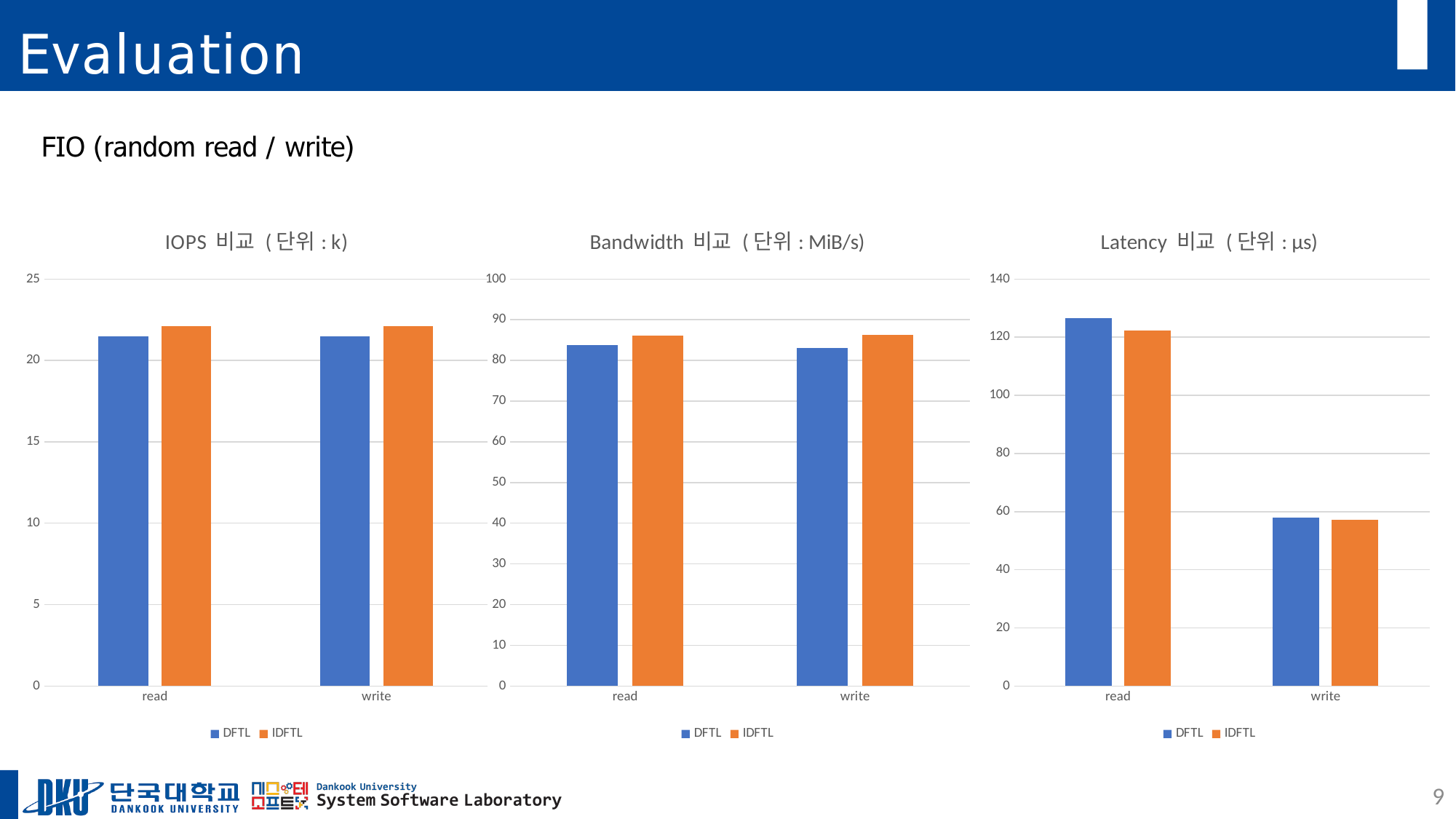

# Evaluation
FIO (random read / write)

### Chart: IOPS 비교 (단위: k)

| Category | DFTL | IDFTL |
|---|---|---|
| read | 21.5 | 22.1 |
| write | 21.5 | 22.1 |

### Chart: Bandwidth 비교 (단위: MiB/s)

| Category | DFTL | IDFTL |
|---|---|---|
| read | 83.8 | 86.1 |
| write | 83.0 | 86.3 |

### Chart: Latency 비교 (단위: μs)

| Category | DFTL | IDFTL |
|---|---|---|
| read | 126.59 | 122.33 |
| write | 57.99 | 57.07 |
9